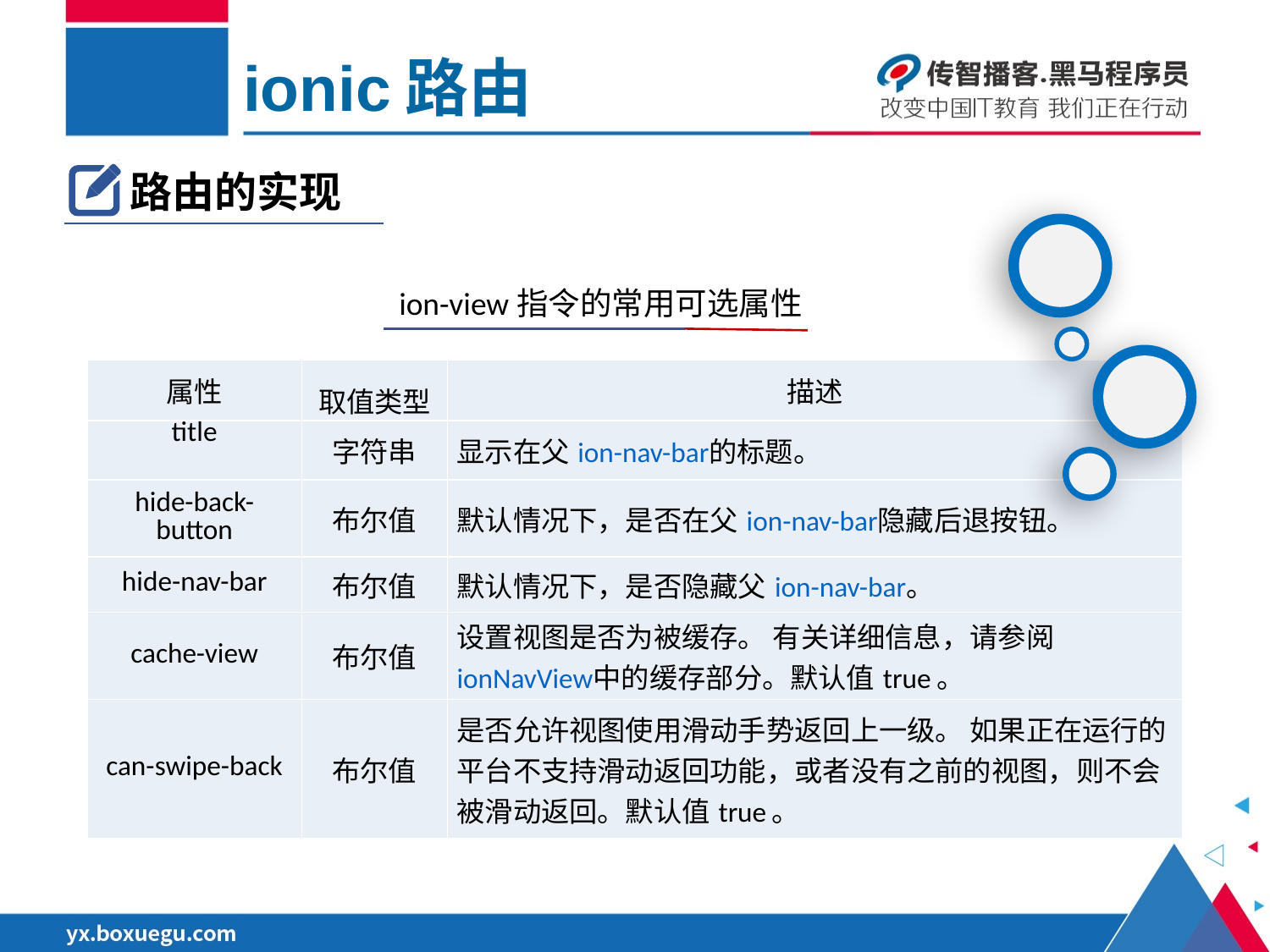

ionic路由
路由的实现

ion-view指令的常用可选属性

| 属性 | 取值类型 | 描述 |
| --- | --- | --- |
| title | 字符串 | 显示在父ion-nav-bar的标题。 |
| hide-back-button | 布尔值 | 默认情况下，是否在父ion-nav-bar隐藏后退按钮。 |
| hide-nav-bar | 布尔值 | 默认情况下，是否隐藏父ion-nav-bar。 |
| cache-view | 布尔值 | 设置视图是否为被缓存。 有关详细信息，请参阅ionNavView中的缓存部分。默认值true。 |
| can-swipe-back | 布尔值 | 是否允许视图使用滑动手势返回上一级。 如果正在运行的平台不支持滑动返回功能，或者没有之前的视图，则不会被滑动返回。默认值true。 |